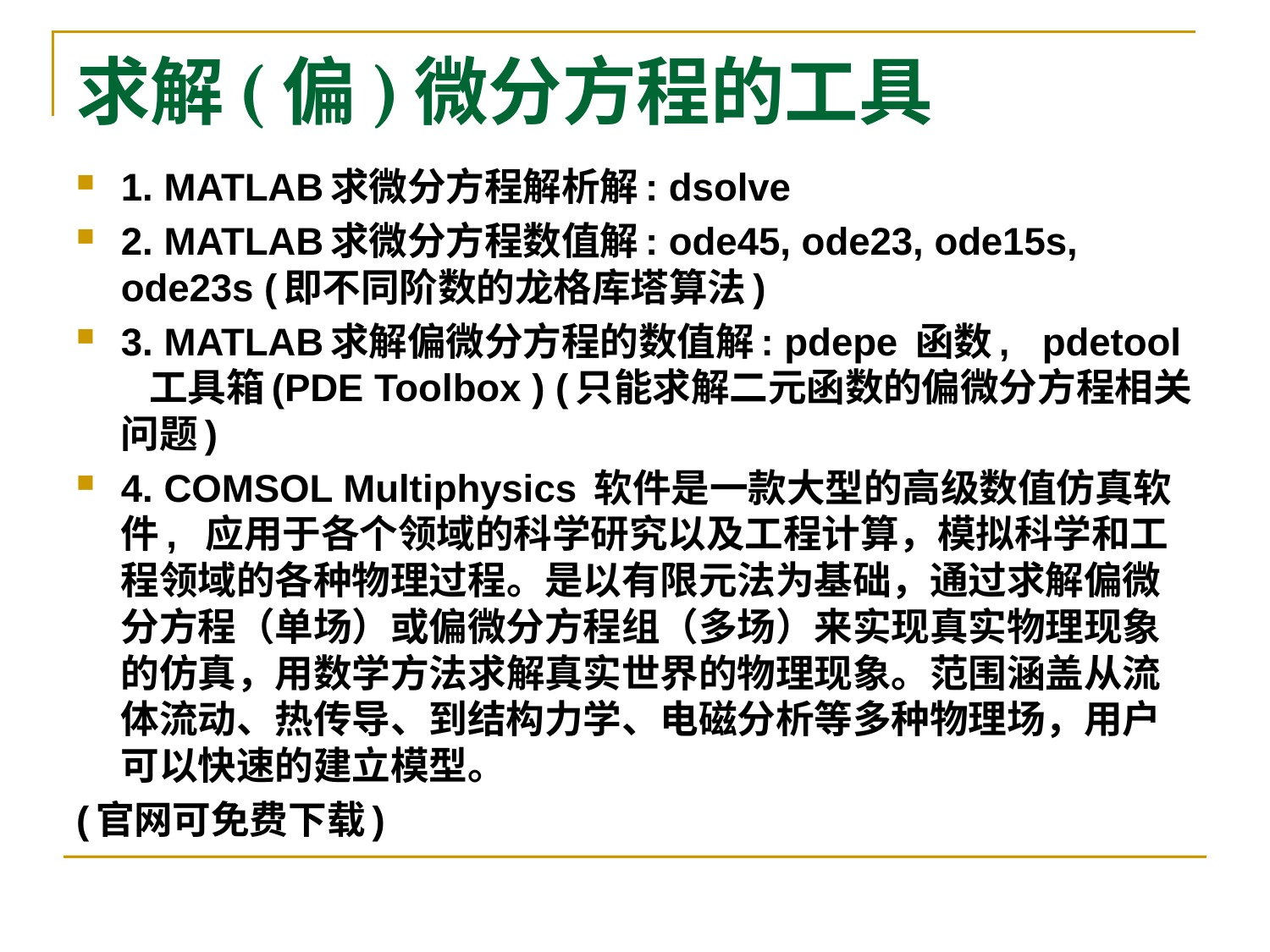

# 求解(偏)微分方程的工具
1. MATLAB求微分方程解析解: dsolve
2. MATLAB求微分方程数值解: ode45, ode23, ode15s, ode23s (即不同阶数的龙格库塔算法)
3. MATLAB求解偏微分方程的数值解: pdepe 函数,   pdetool    工具箱(PDE Toolbox ) (只能求解二元函数的偏微分方程相关问题)
4. COMSOL Multiphysics 软件是一款大型的高级数值仿真软件,  应用于各个领域的科学研究以及工程计算，模拟科学和工程领域的各种物理过程。是以有限元法为基础，通过求解偏微分方程（单场）或偏微分方程组（多场）来实现真实物理现象的仿真，用数学方法求解真实世界的物理现象。范围涵盖从流体流动、热传导、到结构力学、电磁分析等多种物理场，用户可以快速的建立模型。
(官网可免费下载)